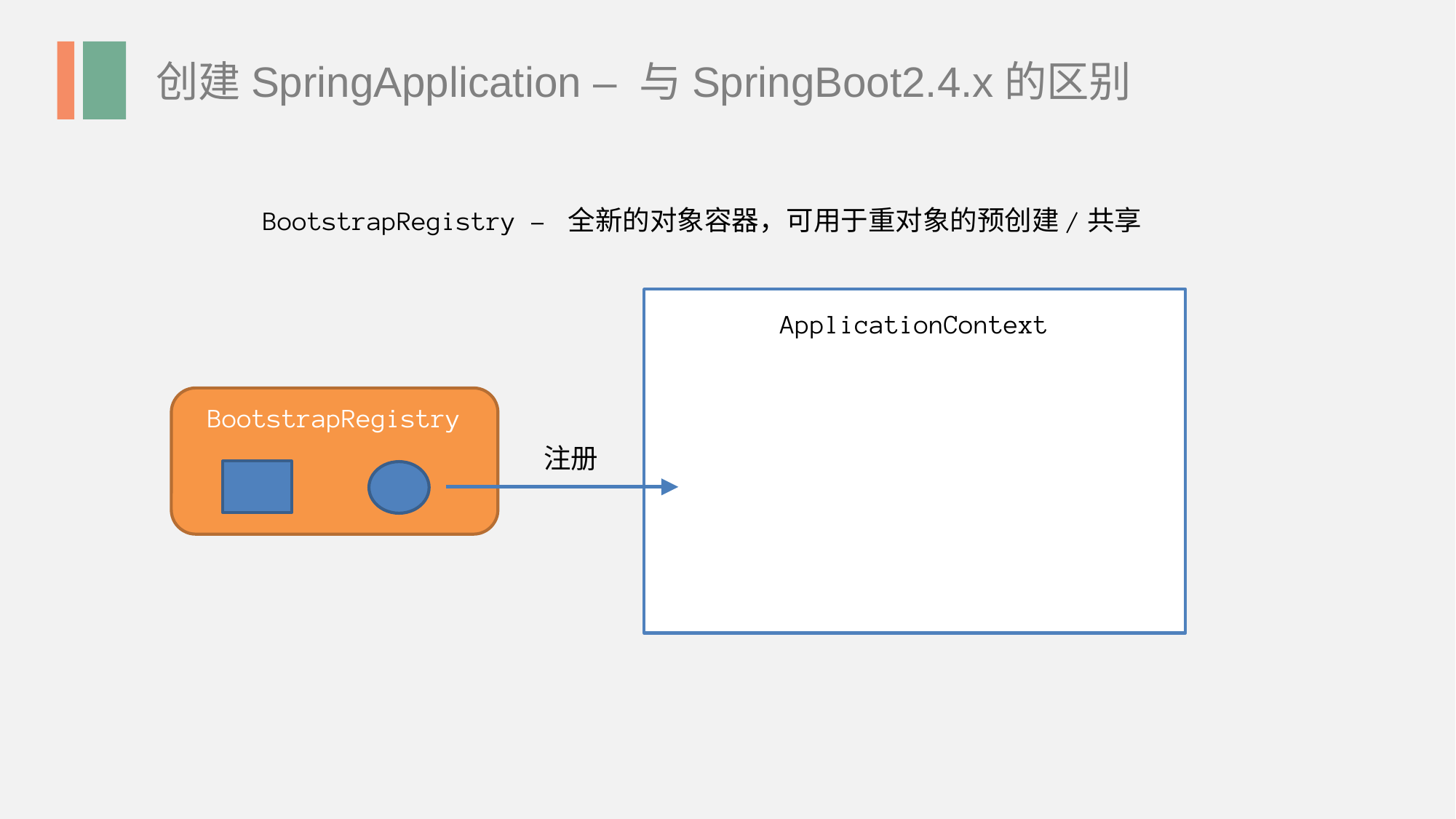

创建SpringApplication – 与SpringBoot2.4.x的区别
BootstrapRegistry - 全新的对象容器，可用于重对象的预创建/共享
ApplicationContext
BootstrapRegistry
注册